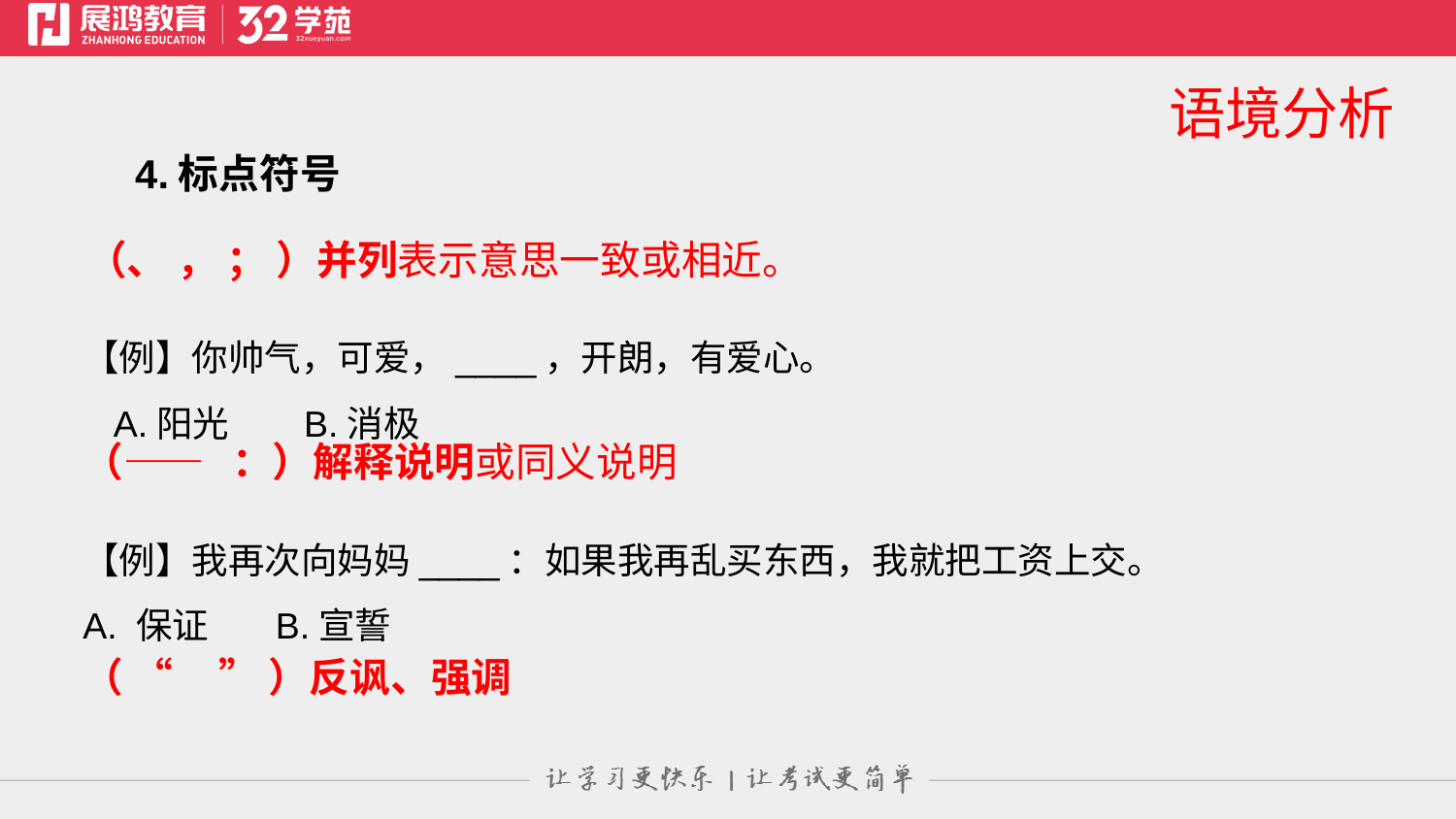

语境分析
     4.标点符号

（、 ， ； ）并列表示意思一致或相近。
【例】你帅气，可爱，____，开朗，有爱心。
   A.阳光        B.消极

（——   ：）解释说明或同义说明
【例】我再次向妈妈____：如果我再乱买东西，我就把工资上交。
A. 保证       B.宣誓
（ “     ” ）反讽、强调